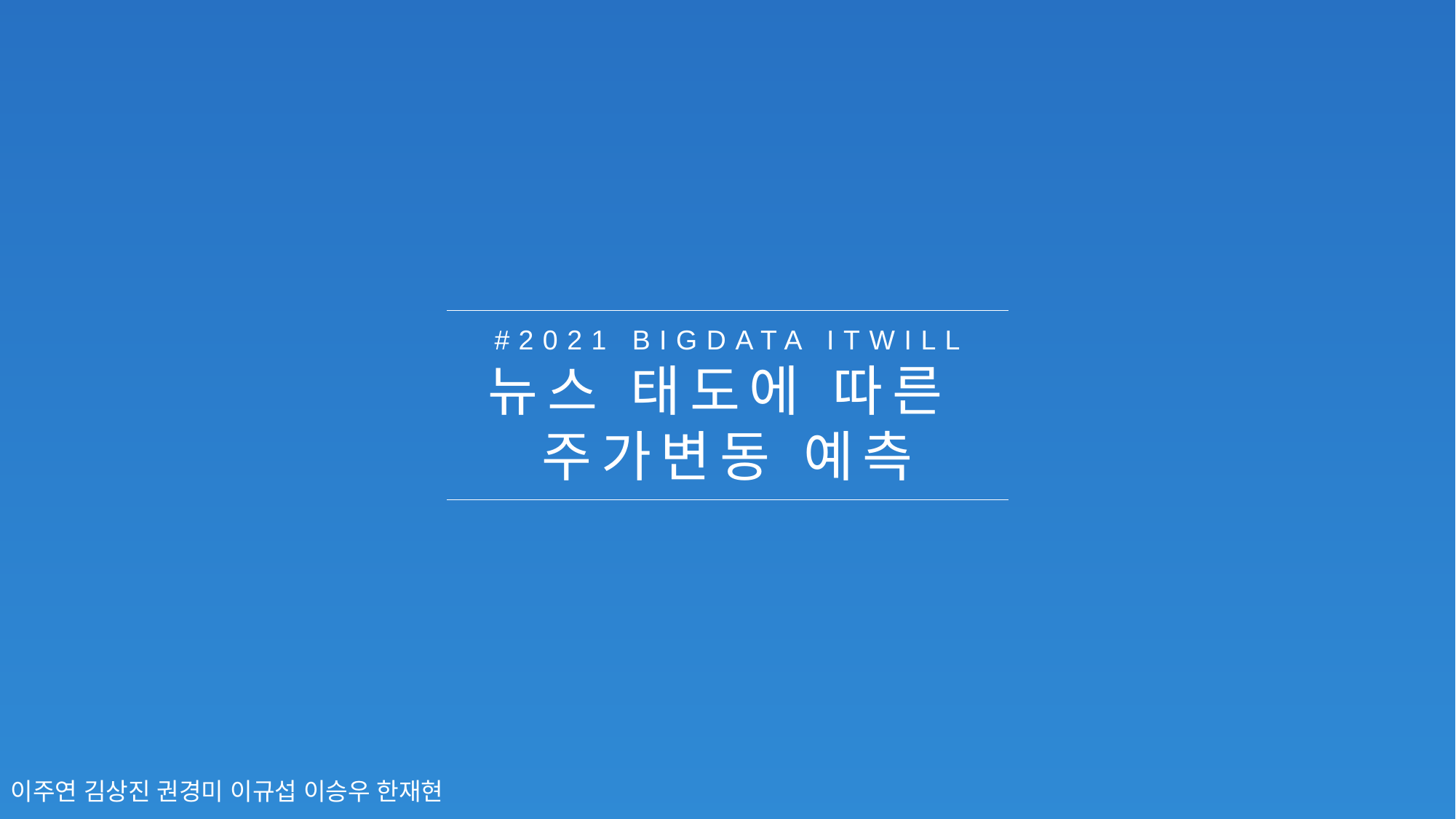

#2021 BIGDATA ITWILL
뉴스 태도에 따른
주가변동 예측
이주연 김상진 권경미 이규섭 이승우 한재현